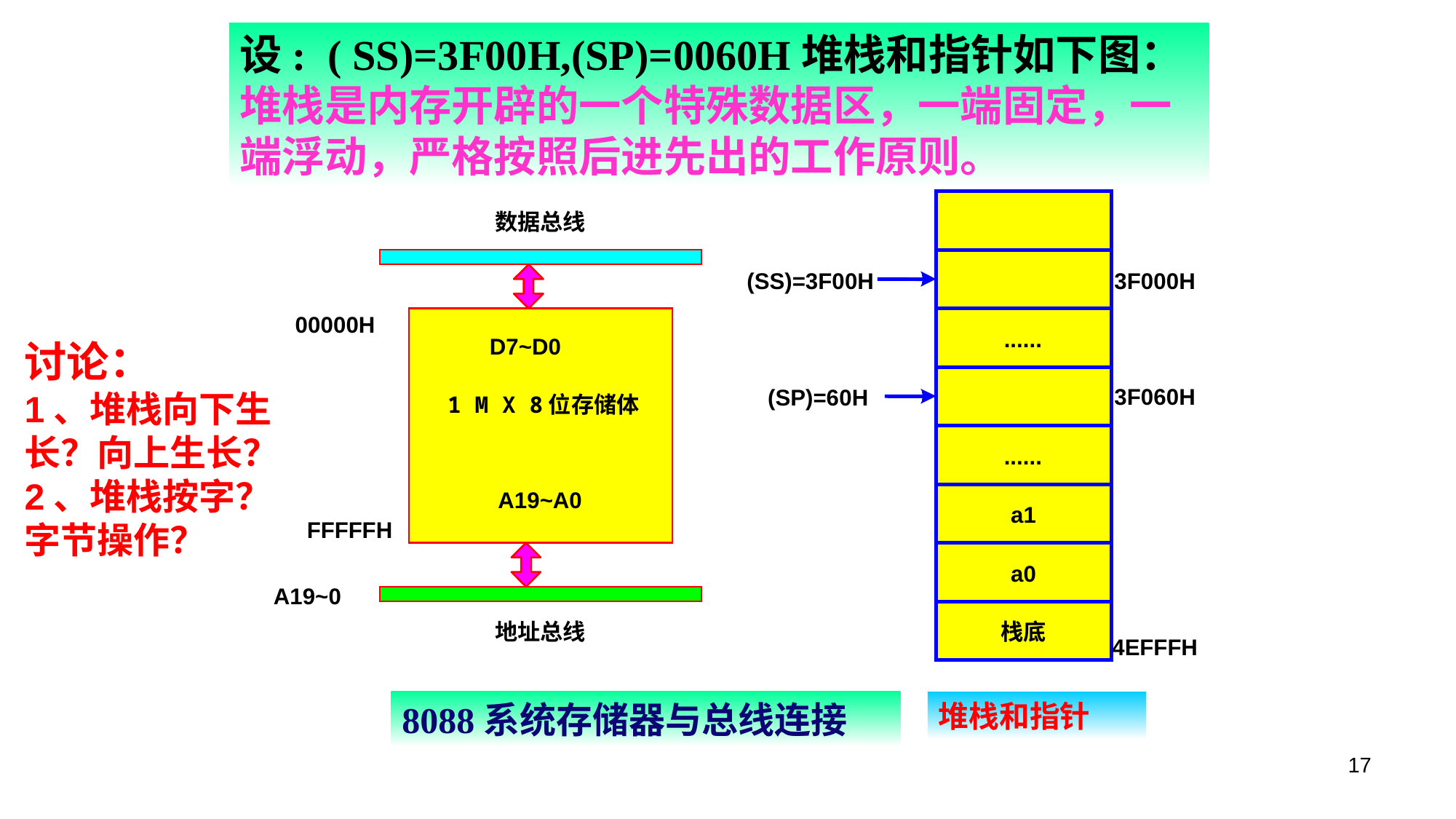

设:  ( SS)=3F00H,(SP)=0060H堆栈和指针如下图：堆栈是内存开辟的一个特殊数据区，一端固定，一端浮动，严格按照后进先出的工作原则。

数据总线

(SS)=3F00H
3F000H

00000H
......
D7~D0

3F060H
(SP)=60H

1 M X 8位存储体

......

A19~A0
a1
FFFFFH

a0
A19~0

地址总线
栈底
4EFFFH
讨论：
1、堆栈向下生长？向上生长？
2、堆栈按字？字节操作？

8088系统存储器与总线连接
堆栈和指针
17